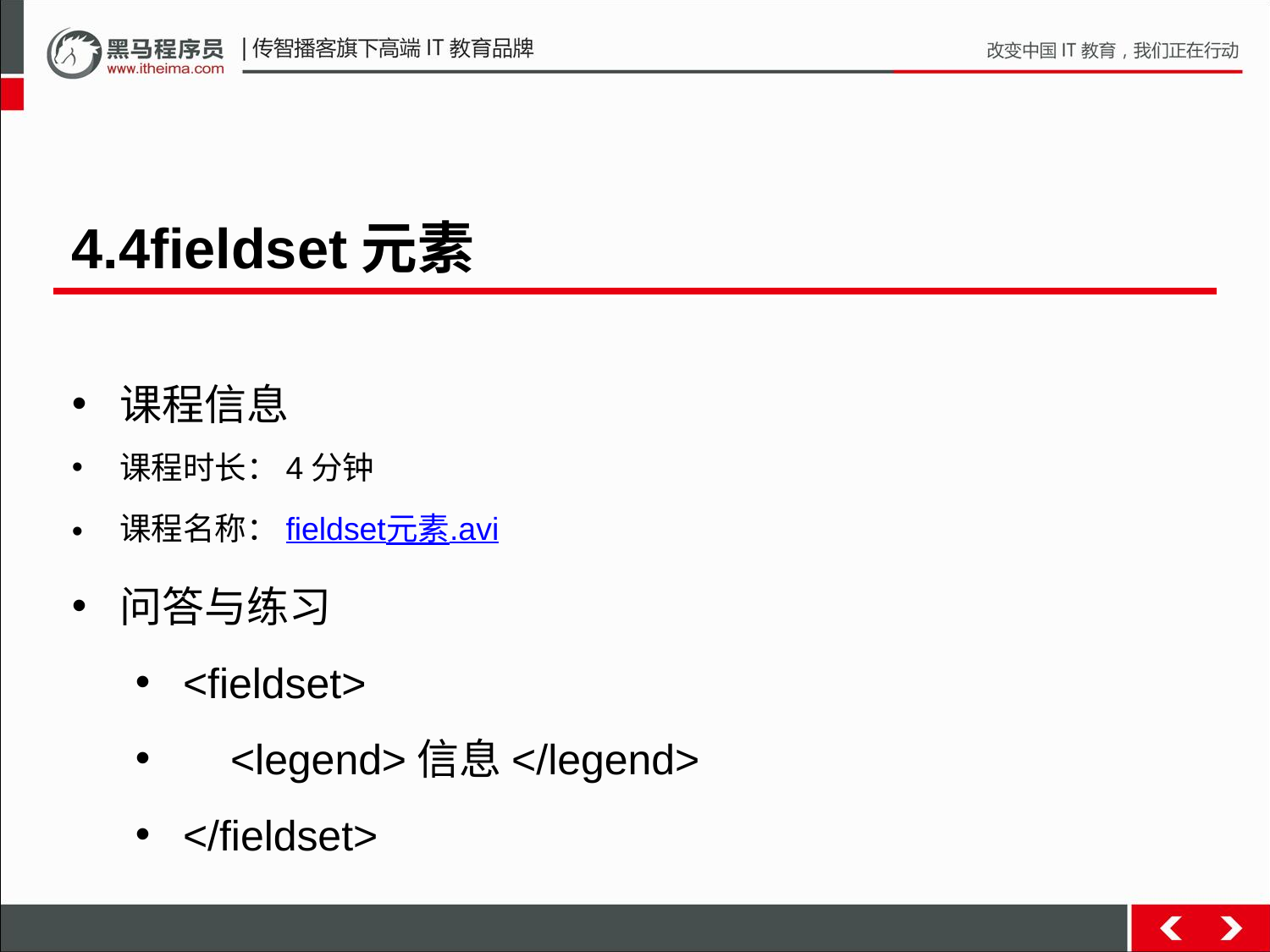

4.4fieldset元素
课程信息
课程时长：4分钟
课程名称：fieldset元素.avi
问答与练习
<fieldset>
    <legend>信息</legend>
</fieldset>